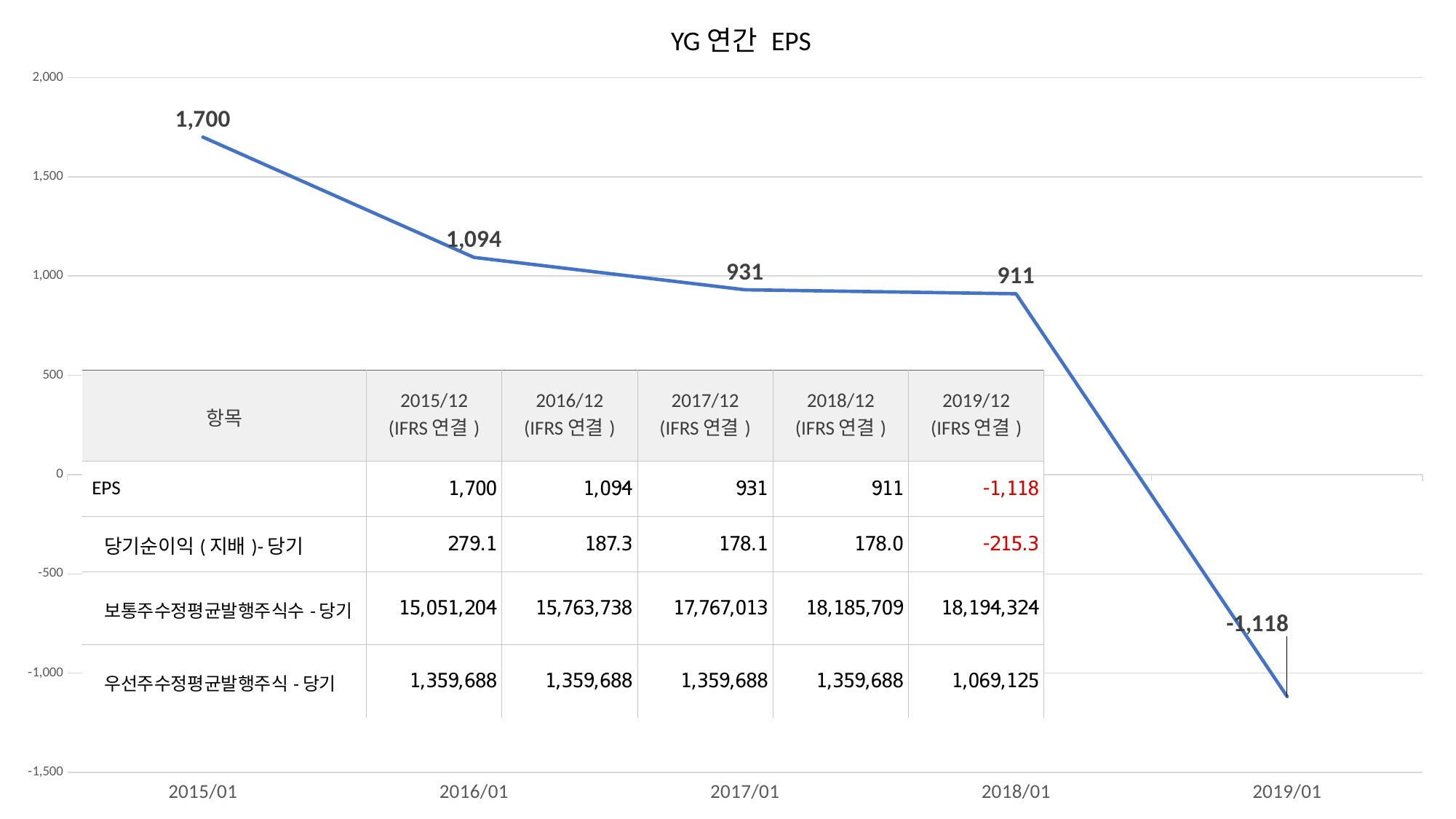

YG연간 EPS

### Chart

| Category |  |
|---|---|
| 42339 | 1700.0 |
| 42705 | 1094.0 |
| 43070 | 931.0 |
| 43435 | 911.0 |
| 43800 | -1118.0 |
| 항목 | 2015/12 (IFRS연결) | 2016/12 (IFRS연결) | 2017/12 (IFRS연결) | 2018/12 (IFRS연결) | 2019/12 (IFRS연결) |
| --- | --- | --- | --- | --- | --- |
| EPS | 1,700 | 1,094 | 931 | 911 | -1,118 |
| 당기순이익(지배)-당기 | 279.1 | 187.3 | 178.1 | 178.0 | -215.3 |
| 보통주수정평균발행주식수-당기 | 15,051,204 | 15,763,738 | 17,767,013 | 18,185,709 | 18,194,324 |
| 우선주수정평균발행주식-당기 | 1,359,688 | 1,359,688 | 1,359,688 | 1,359,688 | 1,069,125 |